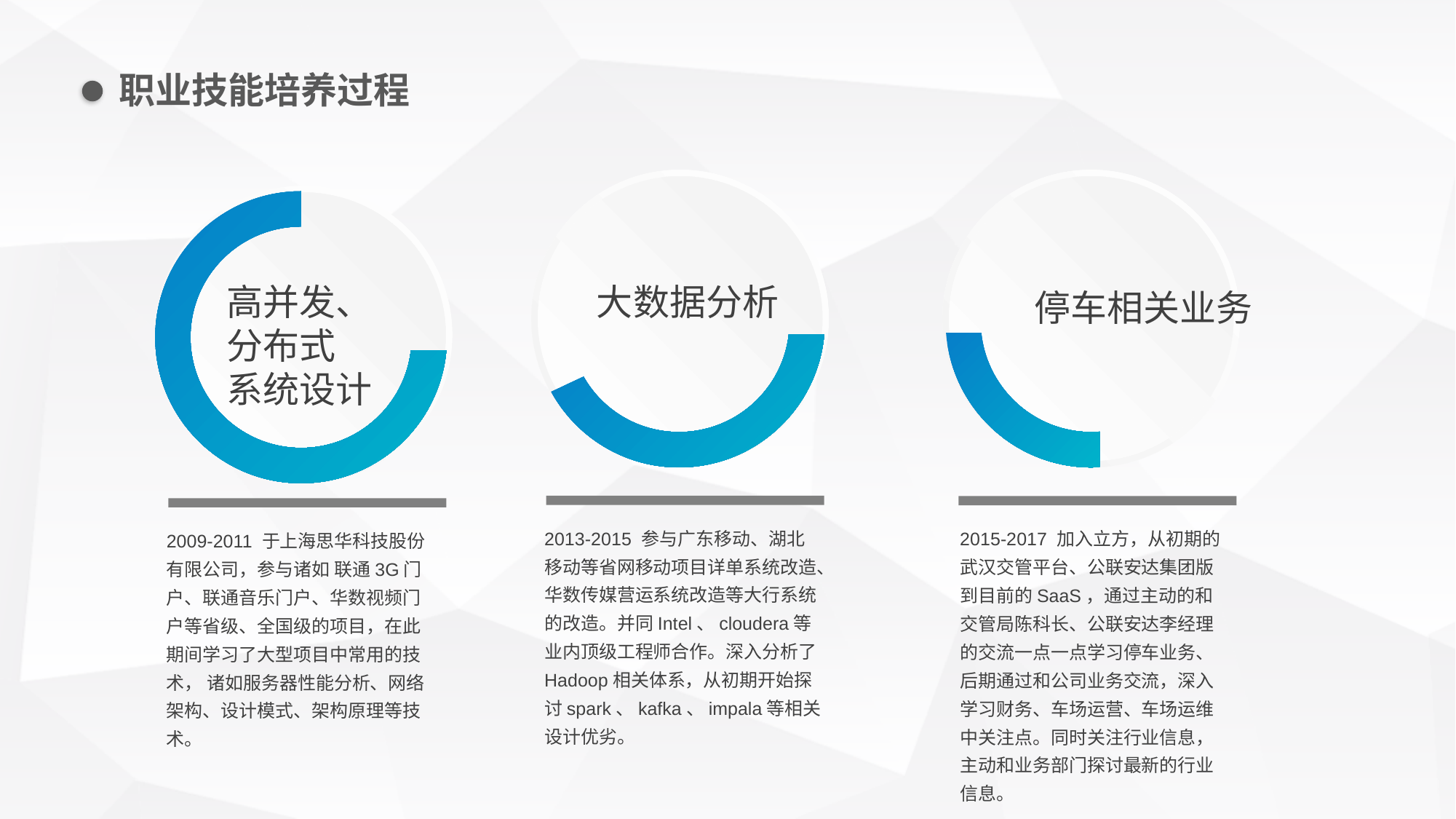

职业技能培养过程

停车相关业务

高并发、
分布式
系统设计
大数据分析

2013-2015 参与广东移动、湖北移动等省网移动项目详单系统改造、华数传媒营运系统改造等大行系统的改造。并同Intel、cloudera等业内顶级工程师合作。深入分析了Hadoop相关体系，从初期开始探讨spark、kafka、impala等相关设计优劣。
2015-2017 加入立方，从初期的武汉交管平台、公联安达集团版到目前的SaaS，通过主动的和交管局陈科长、公联安达李经理的交流一点一点学习停车业务、后期通过和公司业务交流，深入学习财务、车场运营、车场运维中关注点。同时关注行业信息，主动和业务部门探讨最新的行业信息。

2009-2011 于上海思华科技股份有限公司，参与诸如 联通3G门户、联通音乐门户、华数视频门户等省级、全国级的项目，在此期间学习了大型项目中常用的技术， 诸如服务器性能分析、网络架构、设计模式、架构原理等技术。